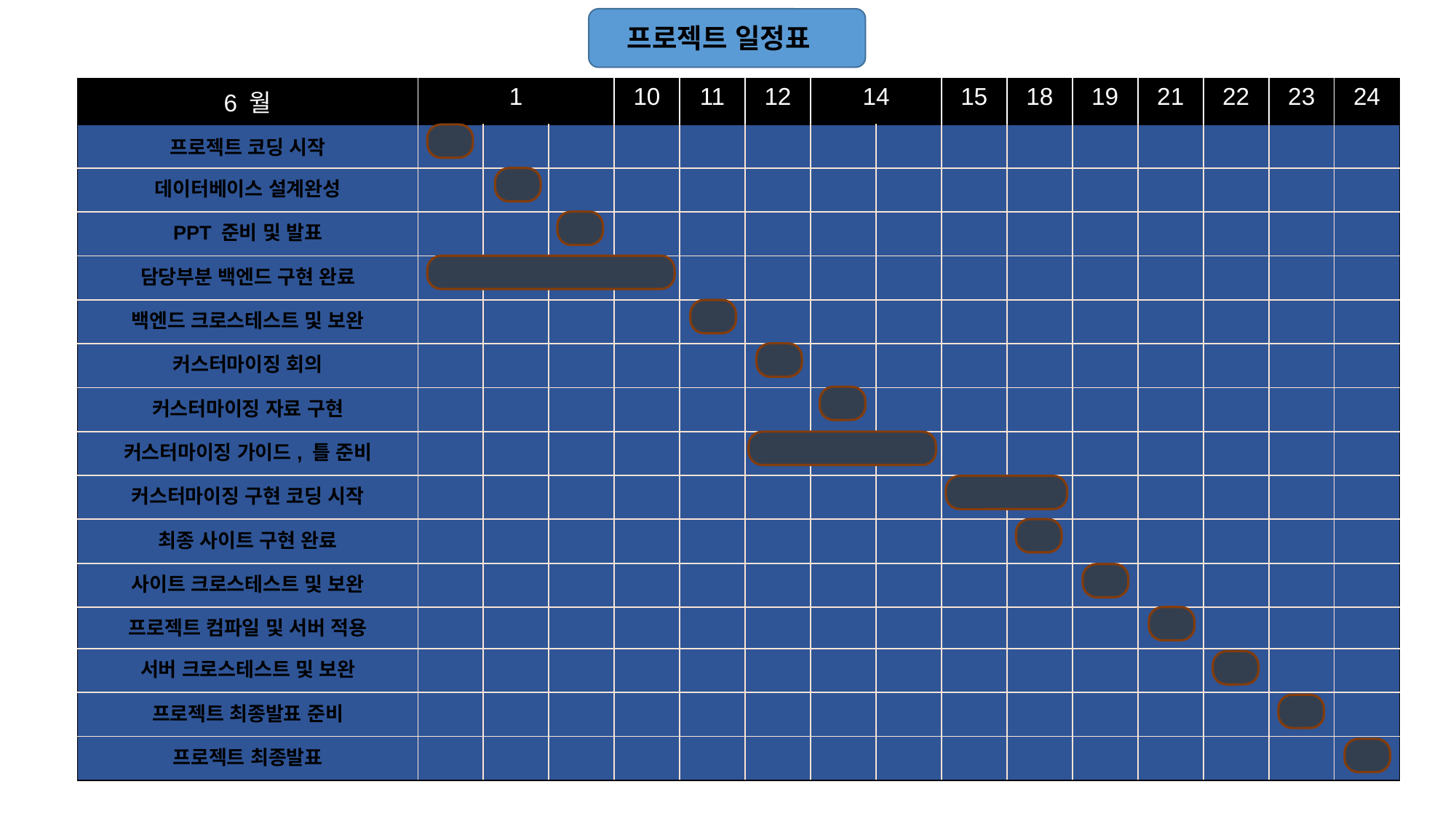

프로젝트 일정표
| 6 월 | 1 |  |  | 10 | 11 | 12 | 14 |  | 15 | 18 | 19 | 21 | 22 | 23 | 24 |
| --- | --- | --- | --- | --- | --- | --- | --- | --- | --- | --- | --- | --- | --- | --- | --- |
| 프로젝트 코딩 시작 |  |  |  |  |  |  |  |  |  |  |  |  |  |  |  |
| 데이터베이스 설계완성 |  |  |  |  |  |  |  |  |  |  |  |  |  |  |  |
| PPT 준비 및 발표 |  |  |  |  |  |  |  |  |  |  |  |  |  |  |  |
| 담당부분 백엔드 구현 완료 |  |  |  |  |  |  |  |  |  |  |  |  |  |  |  |
| 백엔드 크로스테스트 및 보완 |  |  |  |  |  |  |  |  |  |  |  |  |  |  |  |
| 커스터마이징 회의 |  |  |  |  |  |  |  |  |  |  |  |  |  |  |  |
| 커스터마이징 자료 구현 |  |  |  |  |  |  |  |  |  |  |  |  |  |  |  |
| 커스터마이징 가이드, 틀 준비 |  |  |  |  |  |  |  |  |  |  |  |  |  |  |  |
| 커스터마이징 구현 코딩 시작 |  |  |  |  |  |  |  |  |  |  |  |  |  |  |  |
| 최종 사이트 구현 완료 |  |  |  |  |  |  |  |  |  |  |  |  |  |  |  |
| 사이트 크로스테스트 및 보완 |  |  |  |  |  |  |  |  |  |  |  |  |  |  |  |
| 프로젝트 컴파일 및 서버 적용 |  |  |  |  |  |  |  |  |  |  |  |  |  |  |  |
| 서버 크로스테스트 및 보완 |  |  |  |  |  |  |  |  |  |  |  |  |  |  |  |
| 프로젝트 최종발표 준비 |  |  |  |  |  |  |  |  |  |  |  |  |  |  |  |
| 프로젝트 최종발표 |  |  |  |  |  |  |  |  |  |  |  |  |  |  |  |